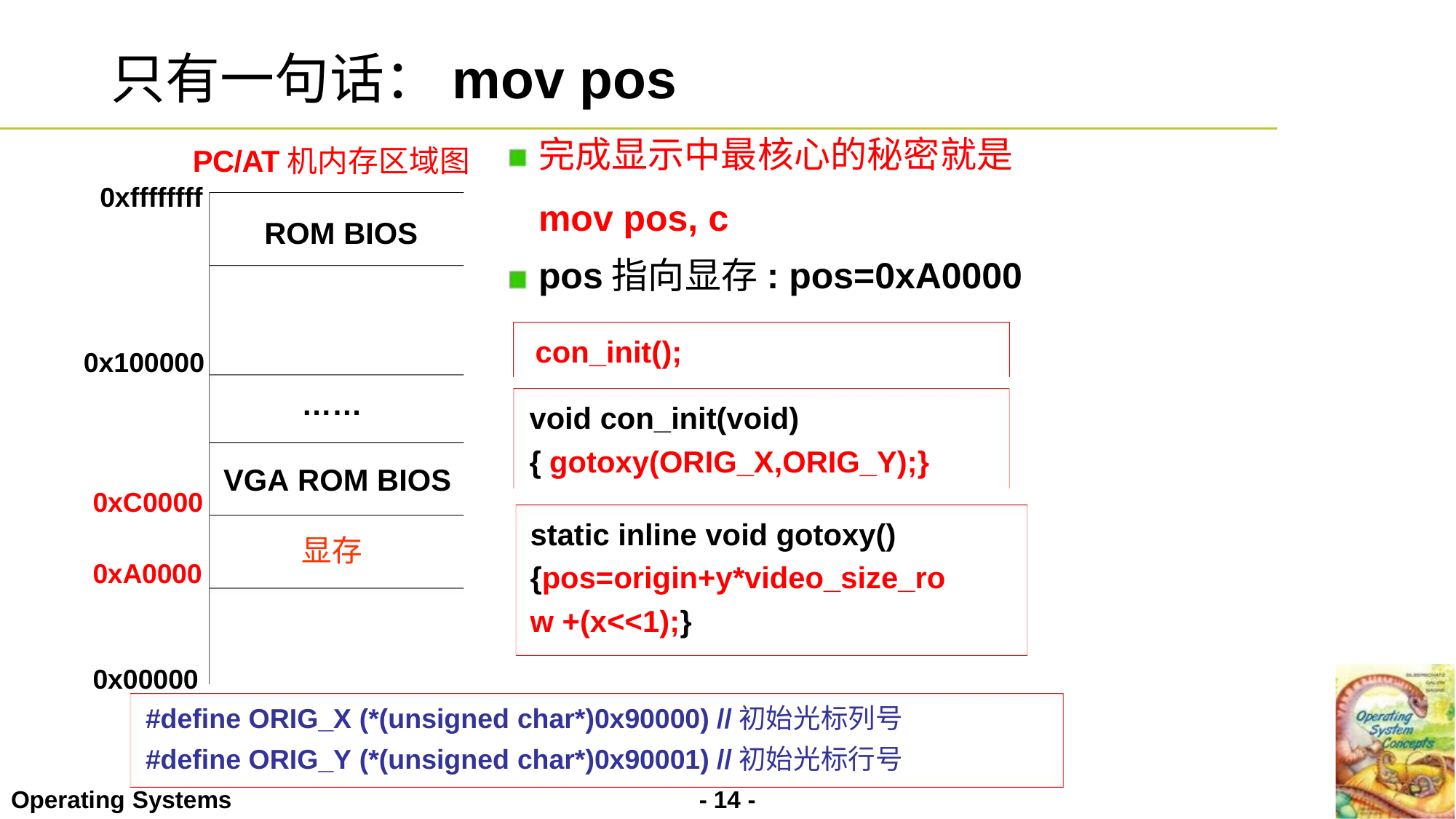

只有一句话：mov pos

完成显示中最核心的秘密就是
PC/AT机内存区域图

0xffffffff

mov pos, c
ROM BIOS
pos指向显存: pos=0xA0000

con_init();
0x100000
……
VGA ROM BIOS
显存

void con_init(void)
{ gotoxy(ORIG_X,ORIG_Y);}
0xC0000
0xA0000

static inline void gotoxy()
{pos=origin+y*video_size_ro
w +(x<<1);}
0x00000

#define ORIG_X (*(unsigned char*)0x90000) //初始光标列号
#define ORIG_Y (*(unsigned char*)0x90001) //初始光标行号
- 14 -
Operating Systems